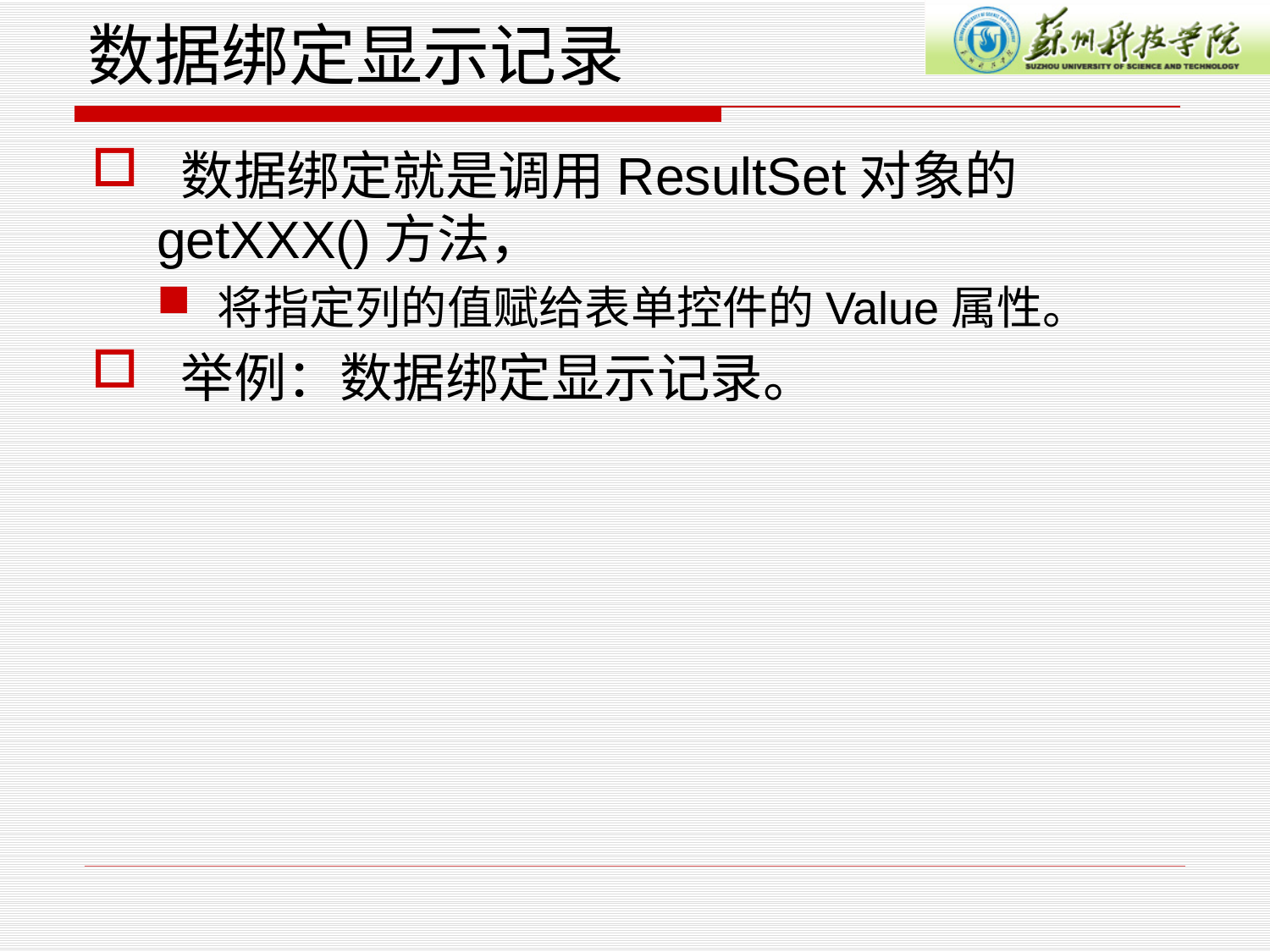

# 数据绑定显示记录
 数据绑定就是调用ResultSet对象的getXXX()方法，
将指定列的值赋给表单控件的Value属性。
 举例：数据绑定显示记录。